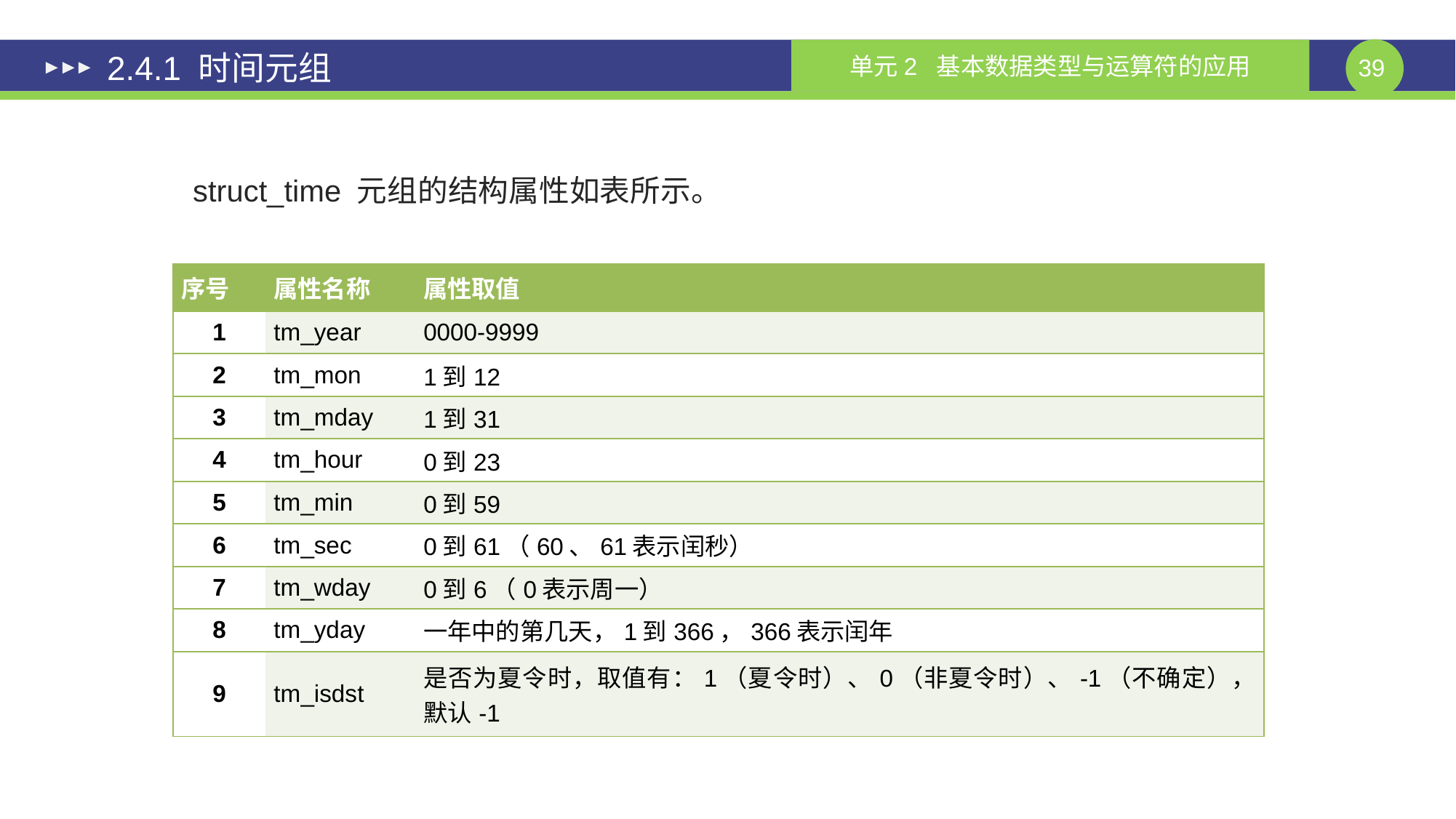

# 2.4.1 时间元组
struct_time 元组的结构属性如表所示。
| 序号 | 属性名称 | 属性取值 |
| --- | --- | --- |
| 1 | tm\_year | 0000-9999 |
| 2 | tm\_mon | 1到12 |
| 3 | tm\_mday | 1到31 |
| 4 | tm\_hour | 0到23 |
| 5 | tm\_min | 0到59 |
| 6 | tm\_sec | 0到61（60、61表示闰秒） |
| 7 | tm\_wday | 0到6（0表示周一） |
| 8 | tm\_yday | 一年中的第几天，1到366，366表示闰年 |
| 9 | tm\_isdst | 是否为夏令时，取值有：1（夏令时）、0（非夏令时）、-1（不确定），默认-1 |